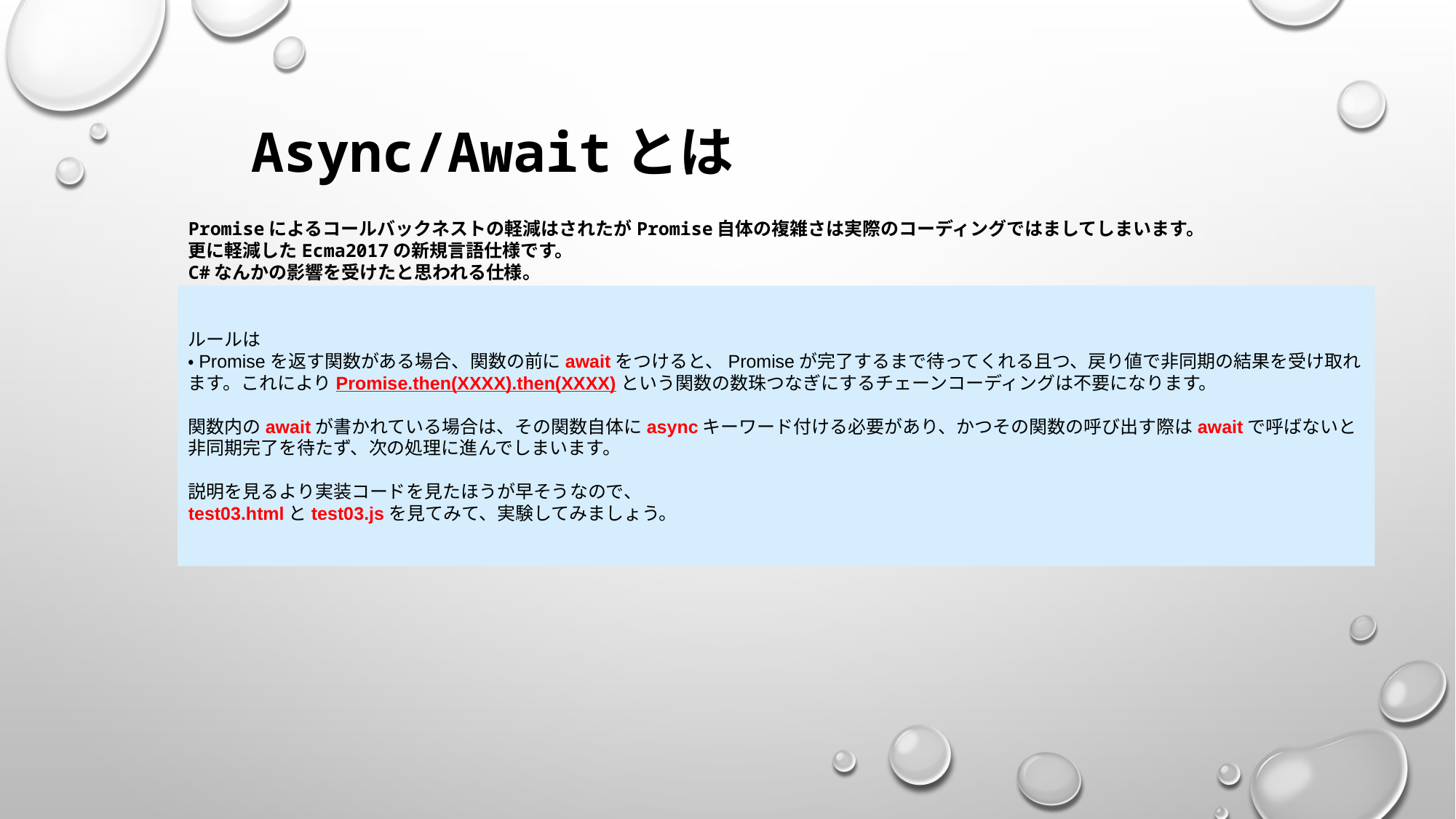

Async/Awaitとは
Promiseによるコールバックネストの軽減はされたがPromise自体の複雑さは実際のコーディングではましてしまいます。
更に軽減したEcma2017の新規言語仕様です。
C#なんかの影響を受けたと思われる仕様。

ルールは
・Promiseを返す関数がある場合、関数の前にawaitをつけると、Promiseが完了するまで待ってくれる且つ、戻り値で非同期の結果を受け取れます。これによりPromise.then(XXXX).then(XXXX)という関数の数珠つなぎにするチェーンコーディングは不要になります。

関数内のawaitが書かれている場合は、その関数自体にasyncキーワード付ける必要があり、かつその関数の呼び出す際はawaitで呼ばないと
非同期完了を待たず、次の処理に進んでしまいます。

説明を見るより実装コードを見たほうが早そうなので、
test03.htmlとtest03.jsを見てみて、実験してみましょう。